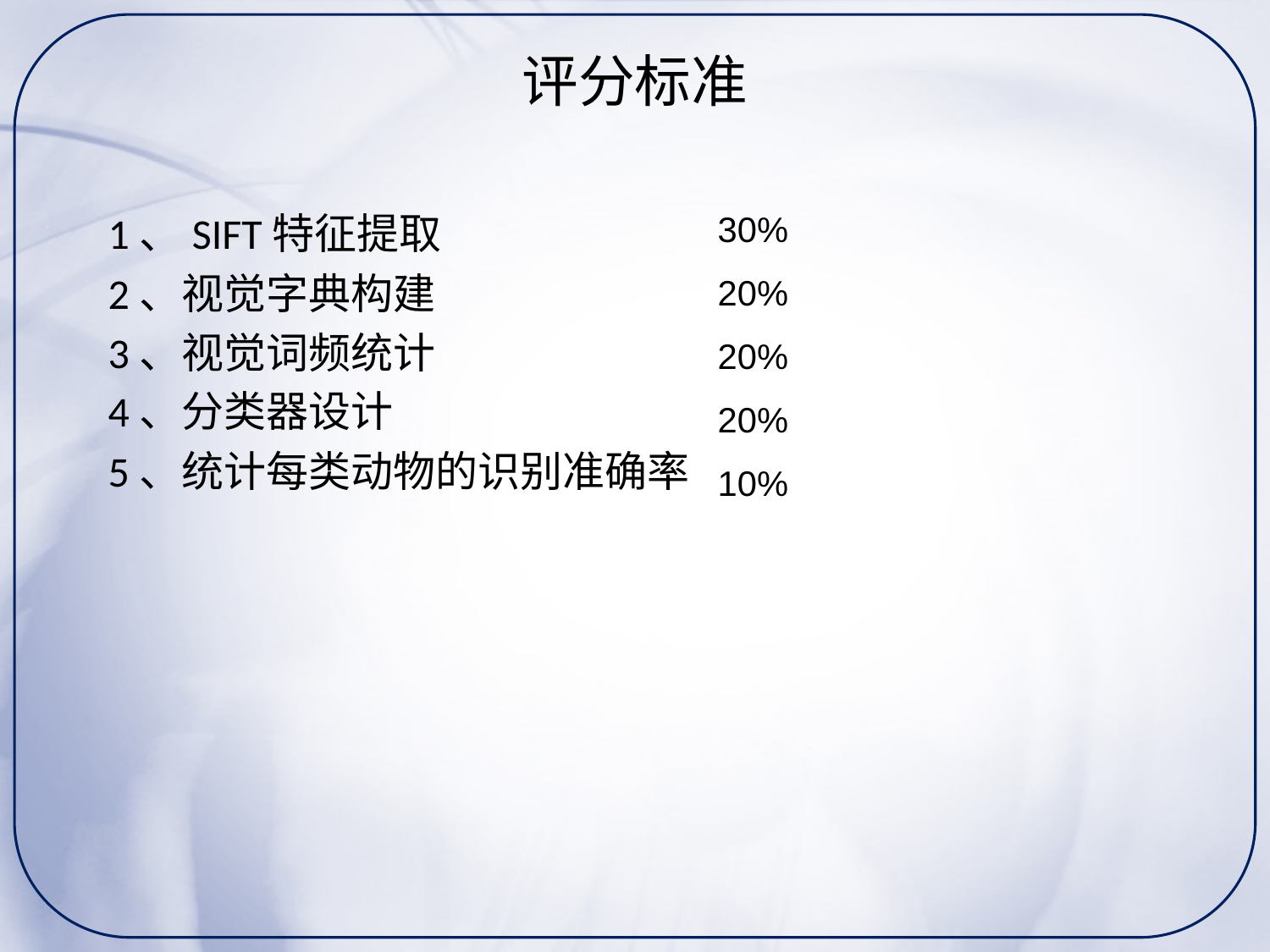

# 评分标准
30%
20%
20%
20%
10%
1、SIFT特征提取
2、视觉字典构建
3、视觉词频统计
4、分类器设计
5、统计每类动物的识别准确率